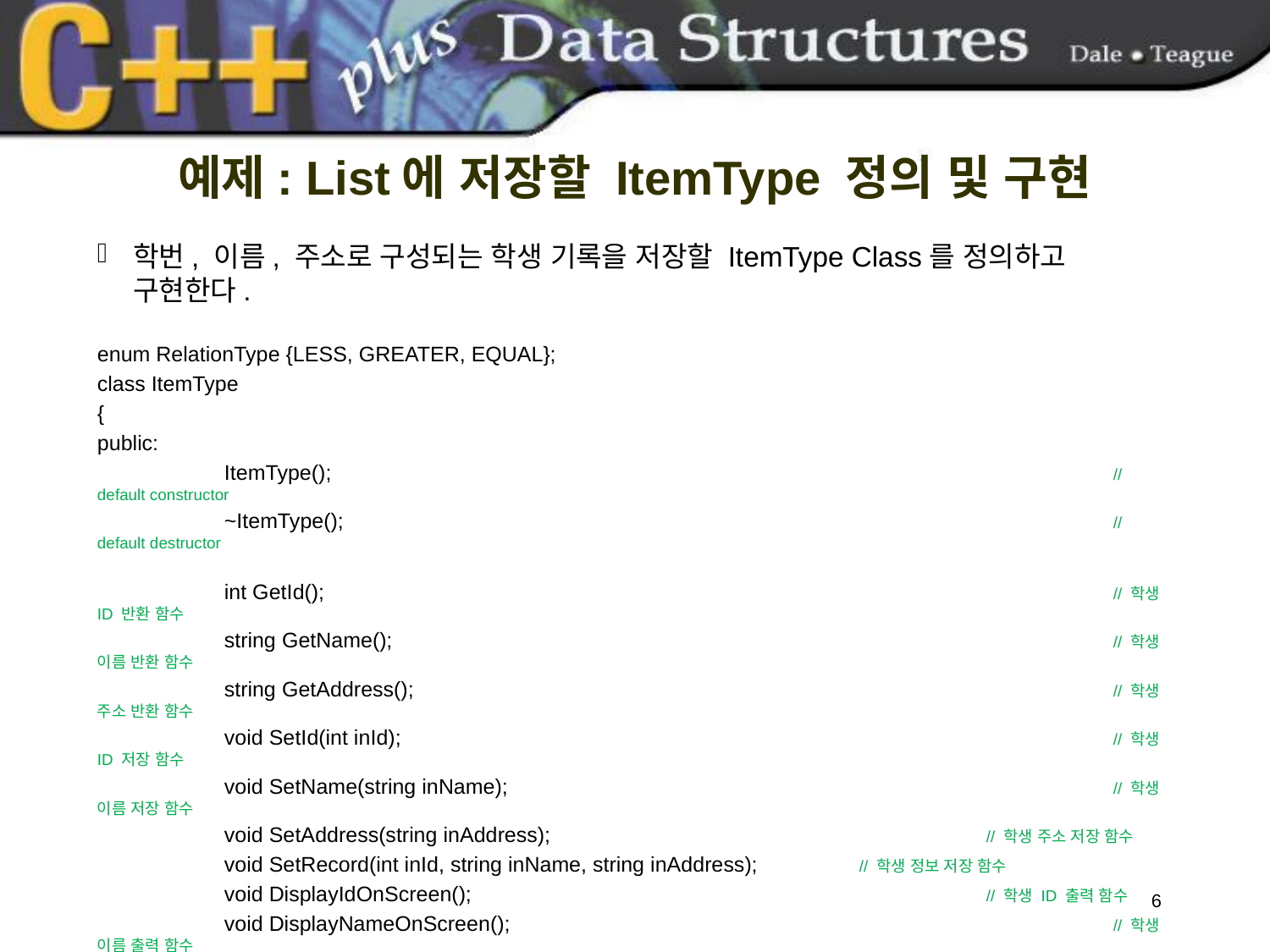

# 예제: List에 저장할 ItemType 정의 및 구현
학번, 이름, 주소로 구성되는 학생 기록을 저장할 ItemType Class를 정의하고 구현한다.

enum RelationType {LESS, GREATER, EQUAL};
class ItemType
{
public:
	ItemType();							// default constructor
	~ItemType();							// default destructor

	int GetId();							// 학생 ID 반환 함수
	string GetName();						// 학생 이름 반환 함수
	string GetAddress();						// 학생 주소 반환 함수
	void SetId(int inId);						// 학생 ID 저장 함수
	void SetName(string inName);					// 학생 이름 저장 함수
	void SetAddress(string inAddress);				// 학생 주소 저장 함수
	void SetRecord(int inId, string inName, string inAddress); 	// 학생 정보 저장 함수
	void DisplayIdOnScreen();					// 학생 ID 출력 함수
	void DisplayNameOnScreen();					// 학생 이름 출력 함수
	void DisplayAddressOnScreen();				// 학생 주소 출력 함수
	void DisplayRecordOnScreen();					// 학생 정보 출력 함수